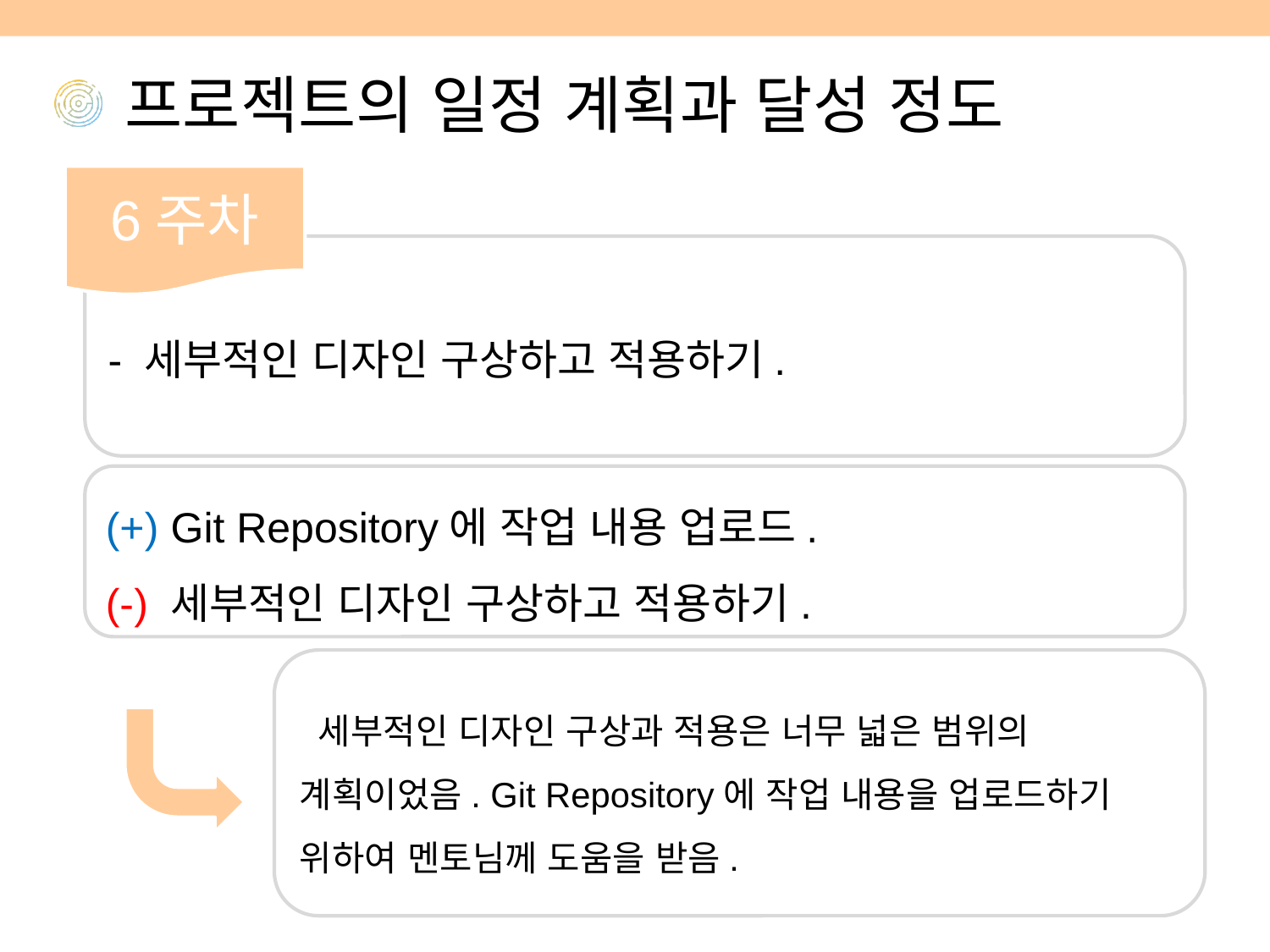

# 프로젝트의 일정 계획과 달성 정도
6주차
- 세부적인 디자인 구상하고 적용하기.
(+) Git Repository에 작업 내용 업로드.
(-) 세부적인 디자인 구상하고 적용하기.
 세부적인 디자인 구상과 적용은 너무 넓은 범위의 계획이었음. Git Repository에 작업 내용을 업로드하기 위하여 멘토님께 도움을 받음.